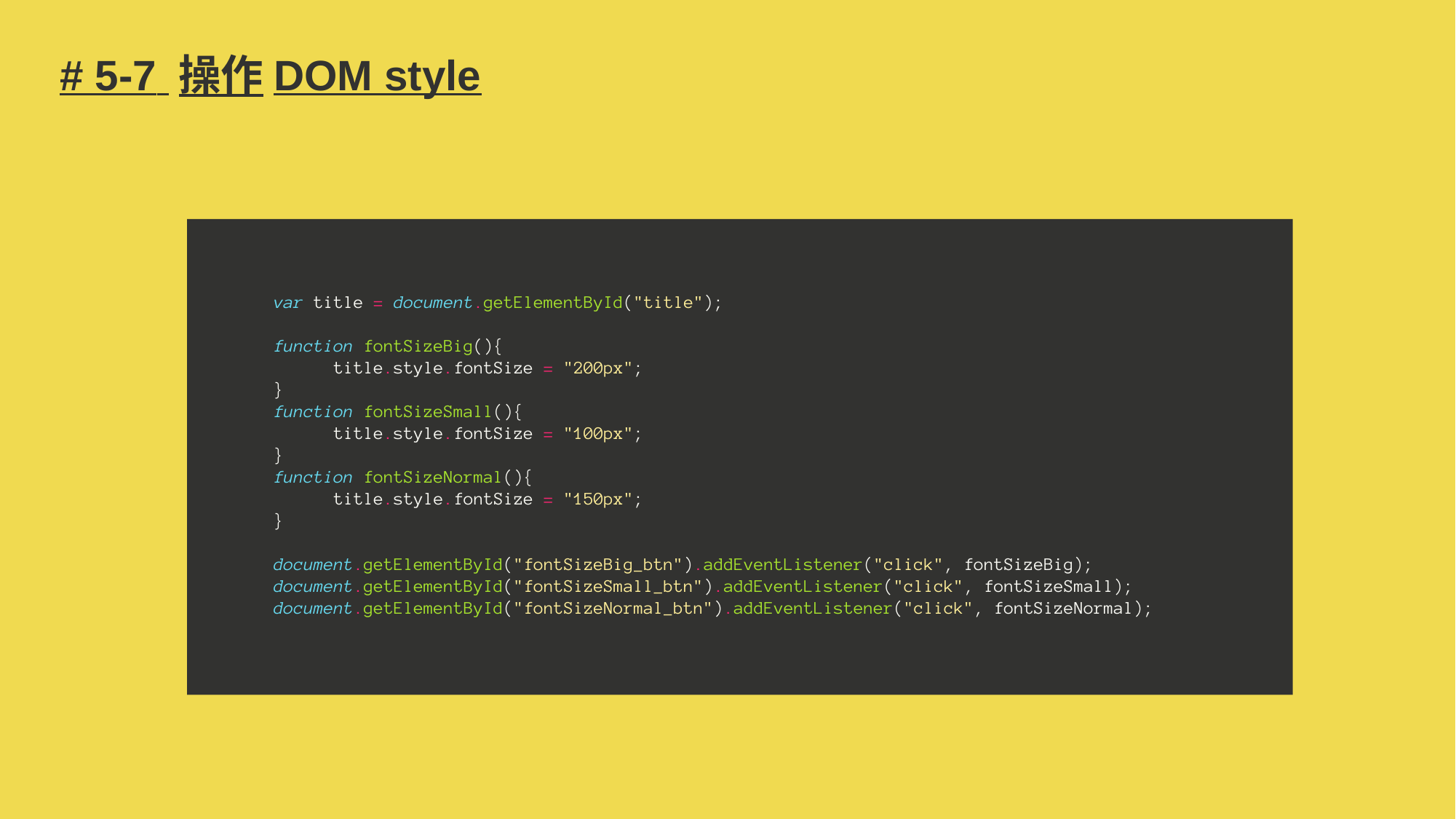

# # 5-7 操作DOM style

var title = document.getElementById("title");
function fontSizeBig(){
      title.style.fontSize = "200px";
}
function fontSizeSmall(){
      title.style.fontSize = "100px";
}
function fontSizeNormal(){
      title.style.fontSize = "150px";
}
document.getElementById("fontSizeBig_btn").addEventListener("click", fontSizeBig);
document.getElementById("fontSizeSmall_btn").addEventListener("click", fontSizeSmall);
document.getElementById("fontSizeNormal_btn").addEventListener("click", fontSizeNormal);